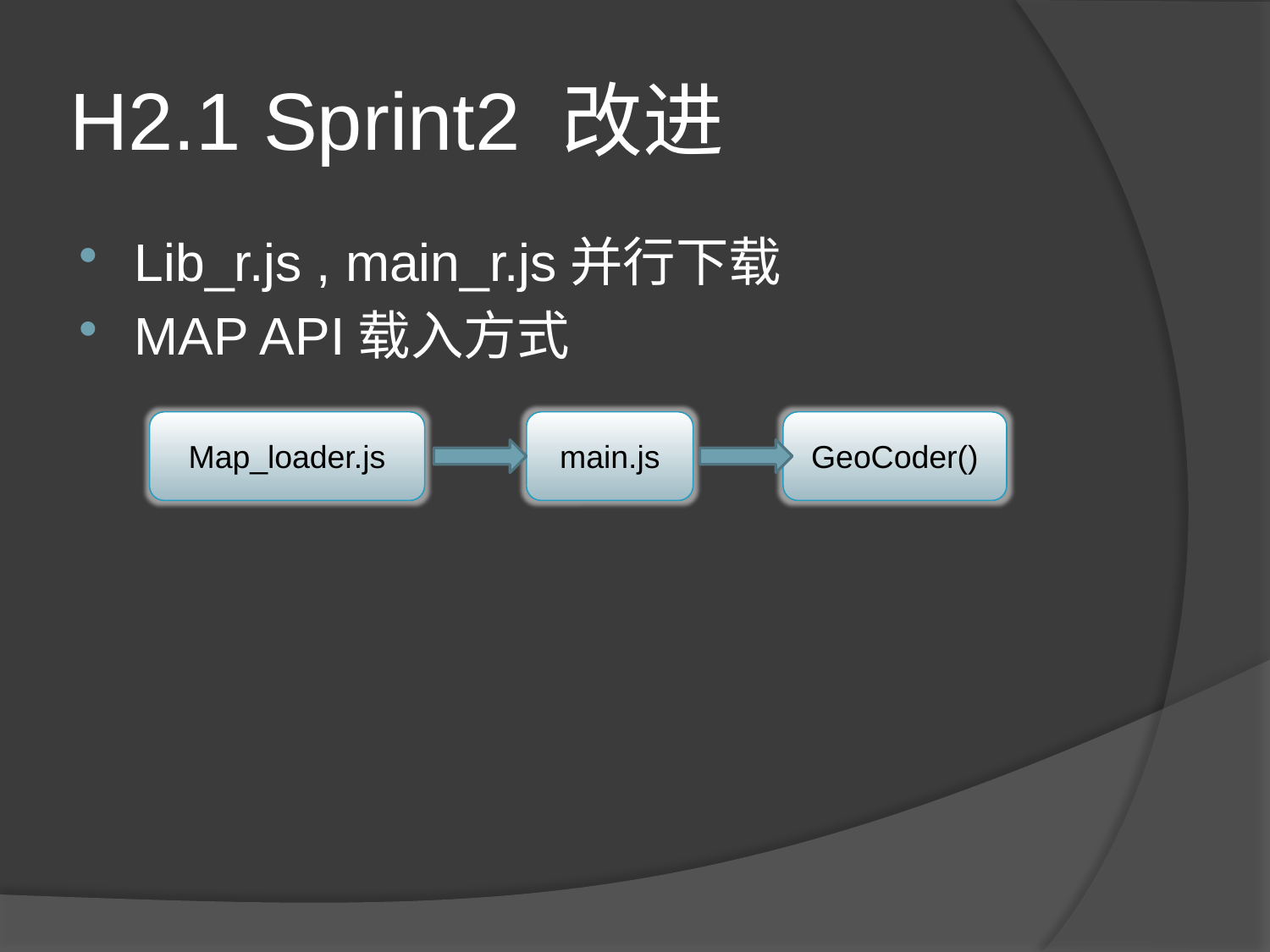

# H2.1 Sprint2 改进
Lib_r.js , main_r.js并行下载
MAP API载入方式

Map_loader.js
main.js
GeoCoder()